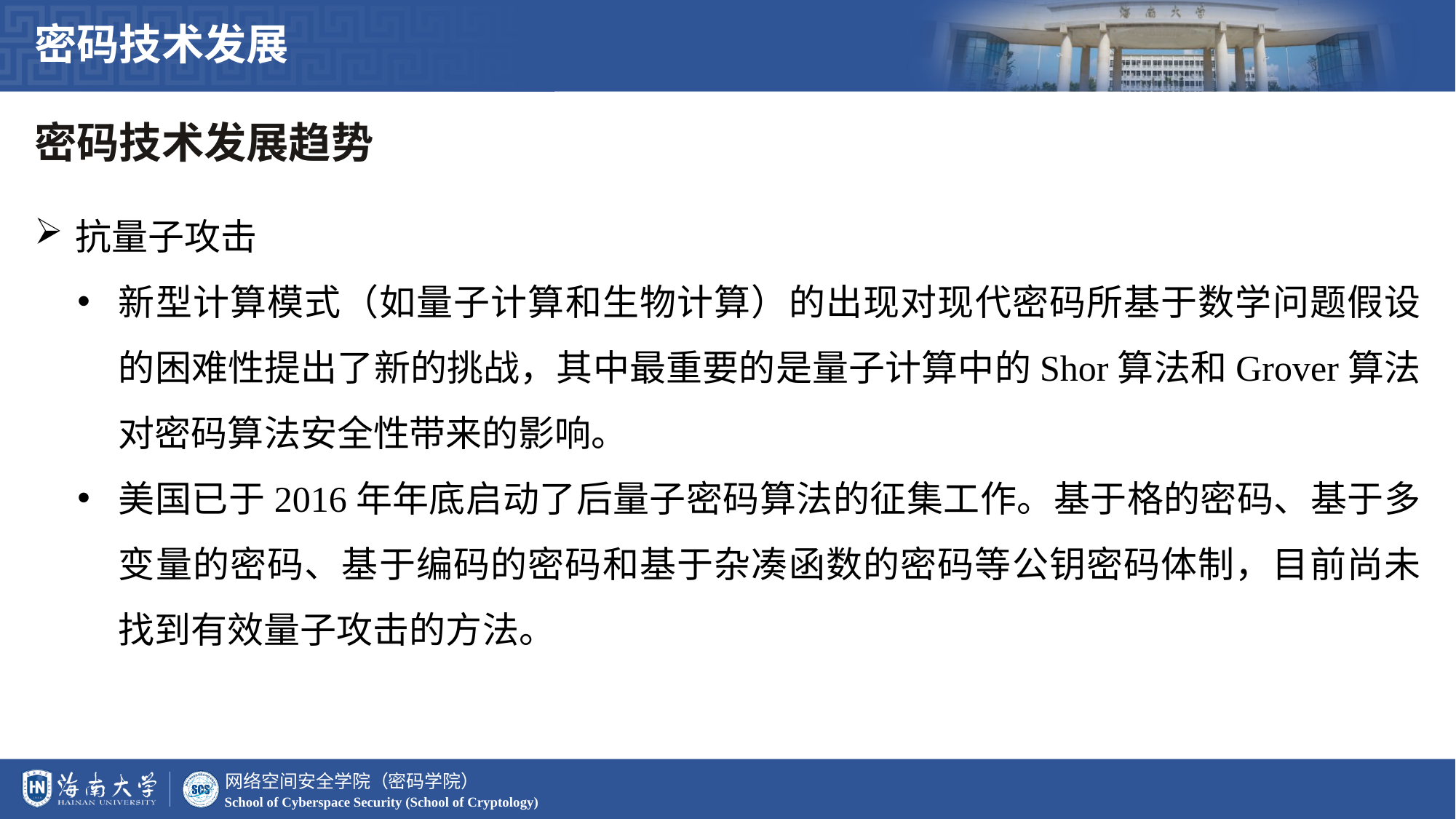

密码技术发展
密码技术发展趋势
抗量子攻击
新型计算模式（如量子计算和生物计算）的出现对现代密码所基于数学问题假设的困难性提出了新的挑战，其中最重要的是量子计算中的Shor算法和Grover算法对密码算法安全性带来的影响。
美国已于2016年年底启动了后量子密码算法的征集工作。基于格的密码、基于多变量的密码、基于编码的密码和基于杂凑函数的密码等公钥密码体制，目前尚未找到有效量子攻击的方法。
52